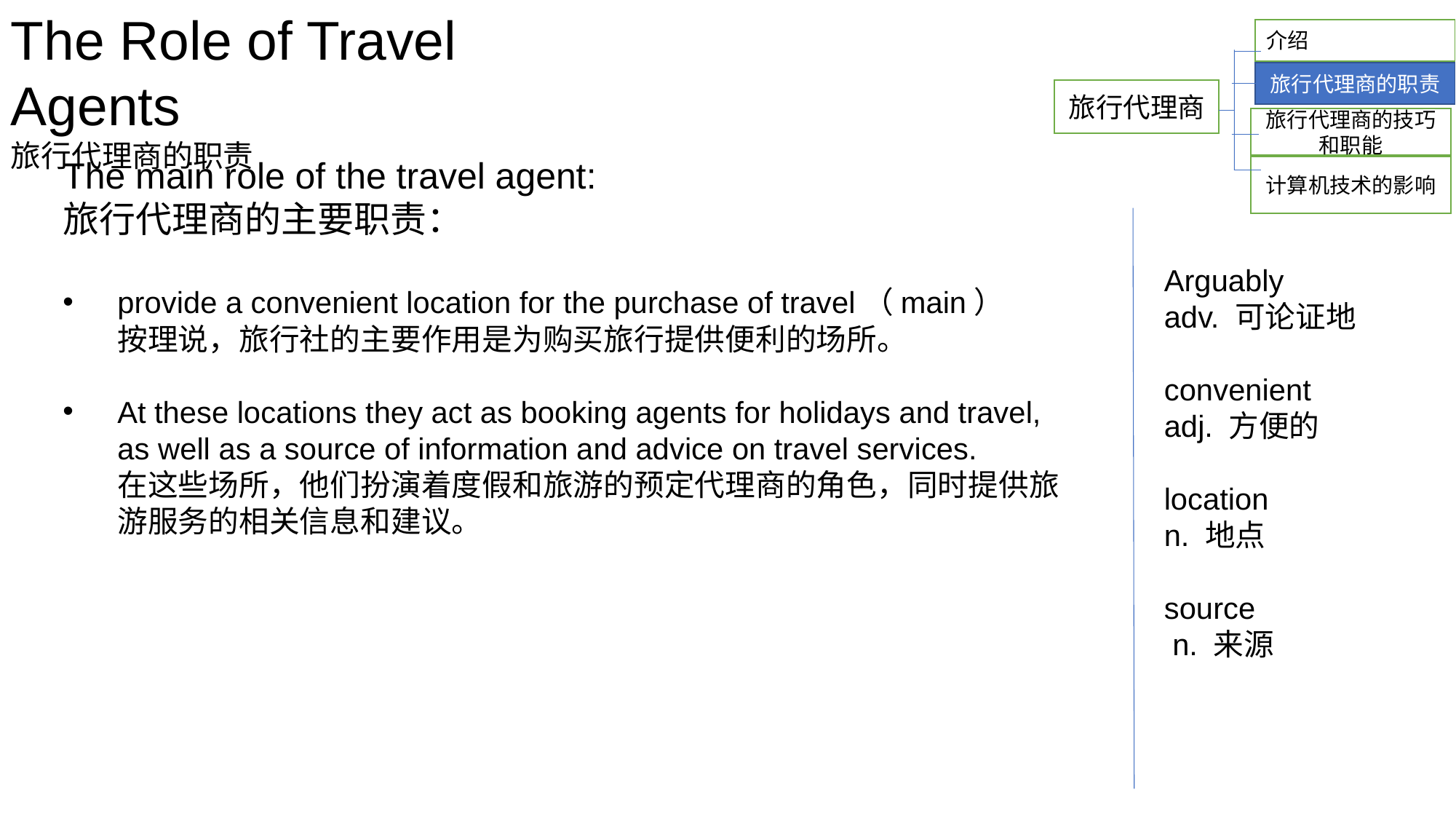

The Role of Travel Agents
旅行代理商的职责
介绍
旅行代理商的职责
旅行代理商
旅行代理商的技巧和职能
The main role of the travel agent:
旅行代理商的主要职责：

provide a convenient location for the purchase of travel（main）
按理说，旅行社的主要作用是为购买旅行提供便利的场所。

At these locations they act as booking agents for holidays and travel, as well as a source of information and advice on travel services.
在这些场所，他们扮演着度假和旅游的预定代理商的角色，同时提供旅游服务的相关信息和建议。
计算机技术的影响
 Arguably
 adv. 可论证地

 convenient
 adj. 方便的

 location
 n. 地点

 source
  n. 来源